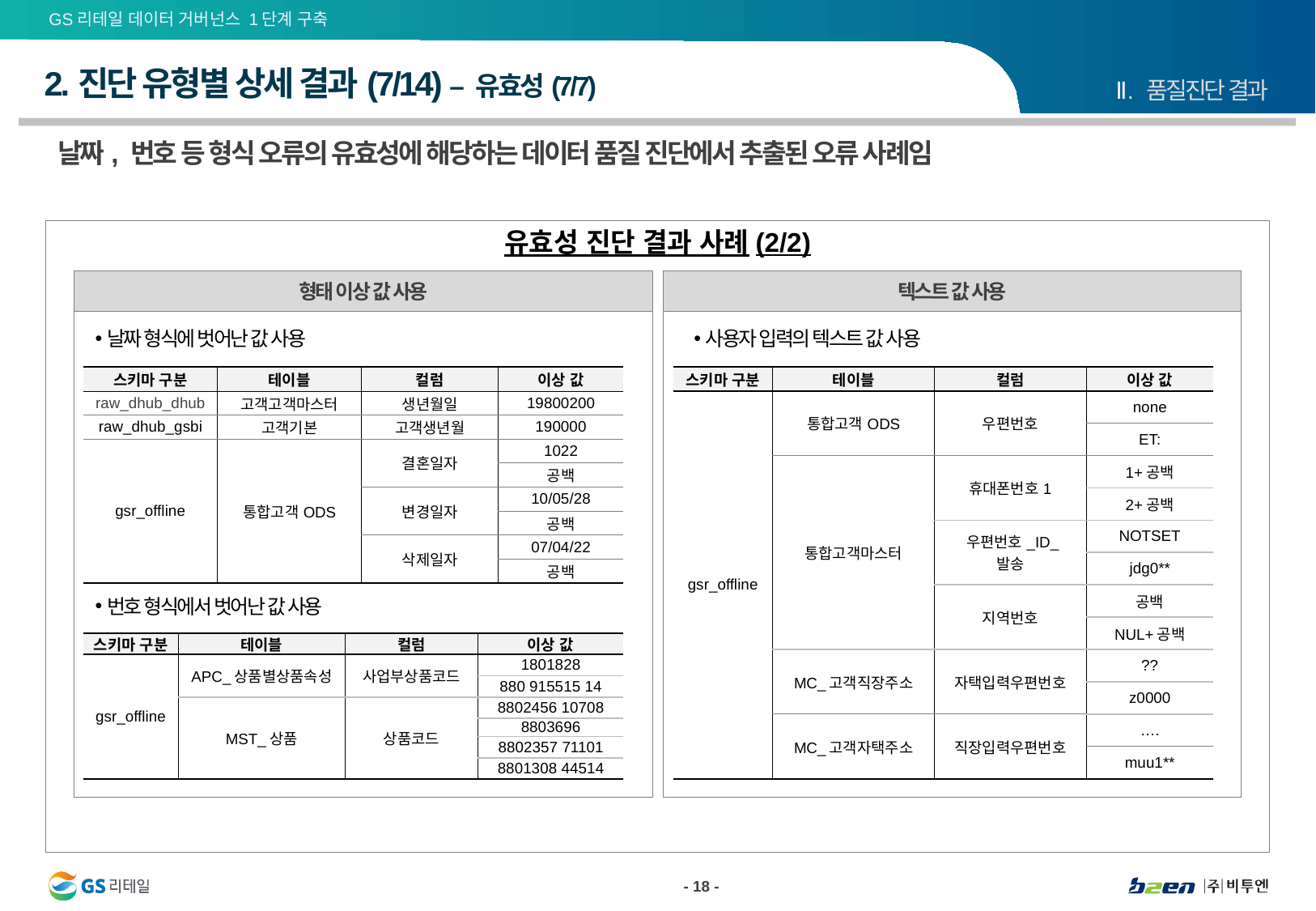

# 2.진단 유형별 상세 결과(7/14) – 유효성(7/7)
Ⅱ. 품질진단 결과
날짜, 번호 등 형식 오류의 유효성에 해당하는 데이터 품질 진단에서 추출된 오류 사례임
유효성 진단 결과 사례(2/2)
형태 이상 값 사용
텍스트 값 사용

날짜 형식에 벗어난 값 사용
사용자 입력의 텍스트 값 사용
| 스키마 구분 | 테이블 | 컬럼 | 이상 값 |
| --- | --- | --- | --- |
| raw\_dhub\_dhub | 고객고객마스터 | 생년월일 | 19800200 |
| raw\_dhub\_gsbi | 고객기본 | 고객생년월 | 190000 |
| gsr\_offline | 통합고객ODS | 결혼일자 | 1022 |
|  |  |  | 공백 |
|  |  | 변경일자 | 10/05/28 |
|  |  |  | 공백 |
|  |  | 삭제일자 | 07/04/22 |
|  |  |  | 공백 |
| 스키마 구분 | 테이블 | 컬럼 | 이상 값 |
| --- | --- | --- | --- |
| gsr\_offline | 통합고객ODS | 우편번호 | none |
|  |  |  | ET: |
|  | 통합고객마스터 | 휴대폰번호1 | 1+공백 |
|  |  |  | 2+공백 |
|  |  | 우편번호\_ID\_발송 | NOTSET |
|  |  |  | jdg0\*\* |
|  |  | 지역번호 | 공백 |
|  |  |  | NUL+공백 |
|  | MC\_고객직장주소 | 자택입력우편번호 | ?? |
|  |  |  | z0000 |
|  | MC\_고객자택주소 | 직장입력우편번호 | …. |
|  |  |  | muu1\*\* |
번호 형식에서 벗어난 값 사용
| 스키마 구분 | 테이블 | 컬럼 | 이상 값 |
| --- | --- | --- | --- |
| gsr\_offline | APC\_상품별상품속성 | 사업부상품코드 | 1801828 |
|  |  |  | 880 915515 14 |
|  | MST\_상품 | 상품코드 | 8802456 10708 |
|  |  |  | 8803696 |
|  |  |  | 8802357 71101 |
|  |  |  | 8801308 44514 |